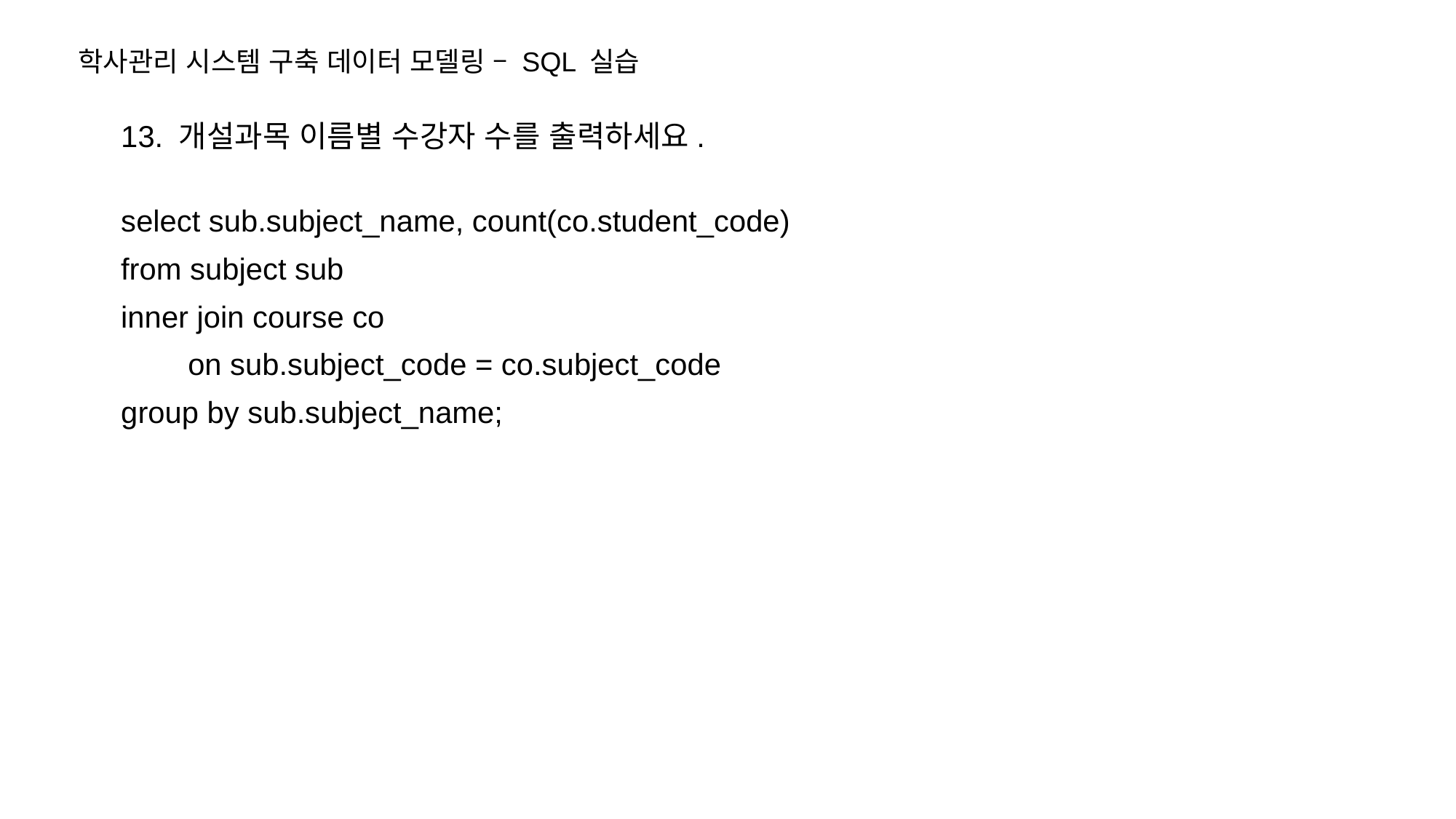

학사관리 시스템 구축 데이터 모델링 – SQL 실습
13. 개설과목 이름별 수강자 수를 출력하세요.
select sub.subject_name, count(co.student_code)
from subject sub
inner join course co
        on sub.subject_code = co.subject_code
group by sub.subject_name;